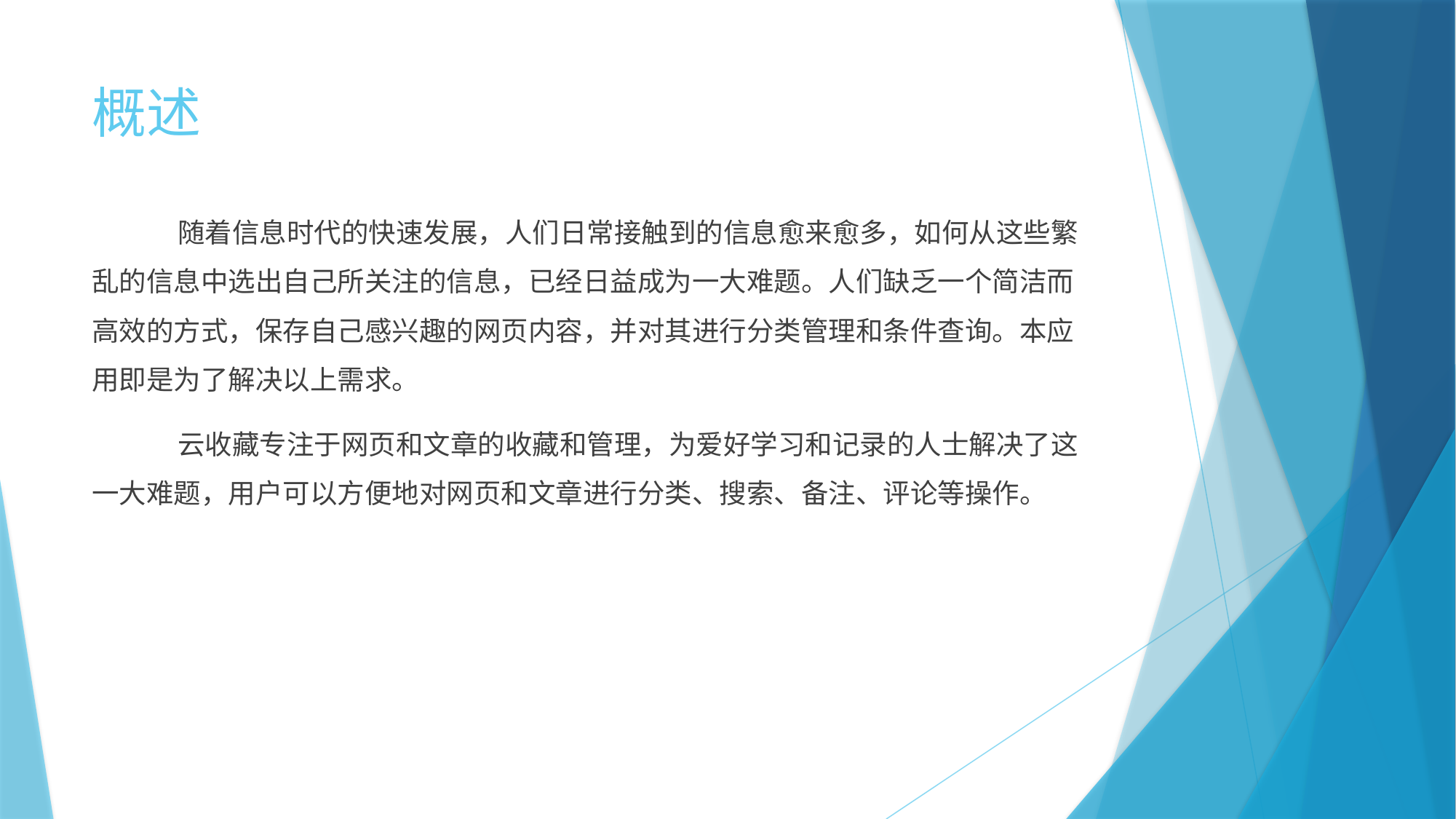

# 概述
随着信息时代的快速发展，人们日常接触到的信息愈来愈多，如何从这些繁乱的信息中选出自己所关注的信息，已经日益成为一大难题。人们缺乏一个简洁而高效的方式，保存自己感兴趣的网页内容，并对其进行分类管理和条件查询。本应用即是为了解决以上需求。
云收藏专注于网页和文章的收藏和管理，为爱好学习和记录的人士解决了这一大难题，用户可以方便地对网页和文章进行分类、搜索、备注、评论等操作。